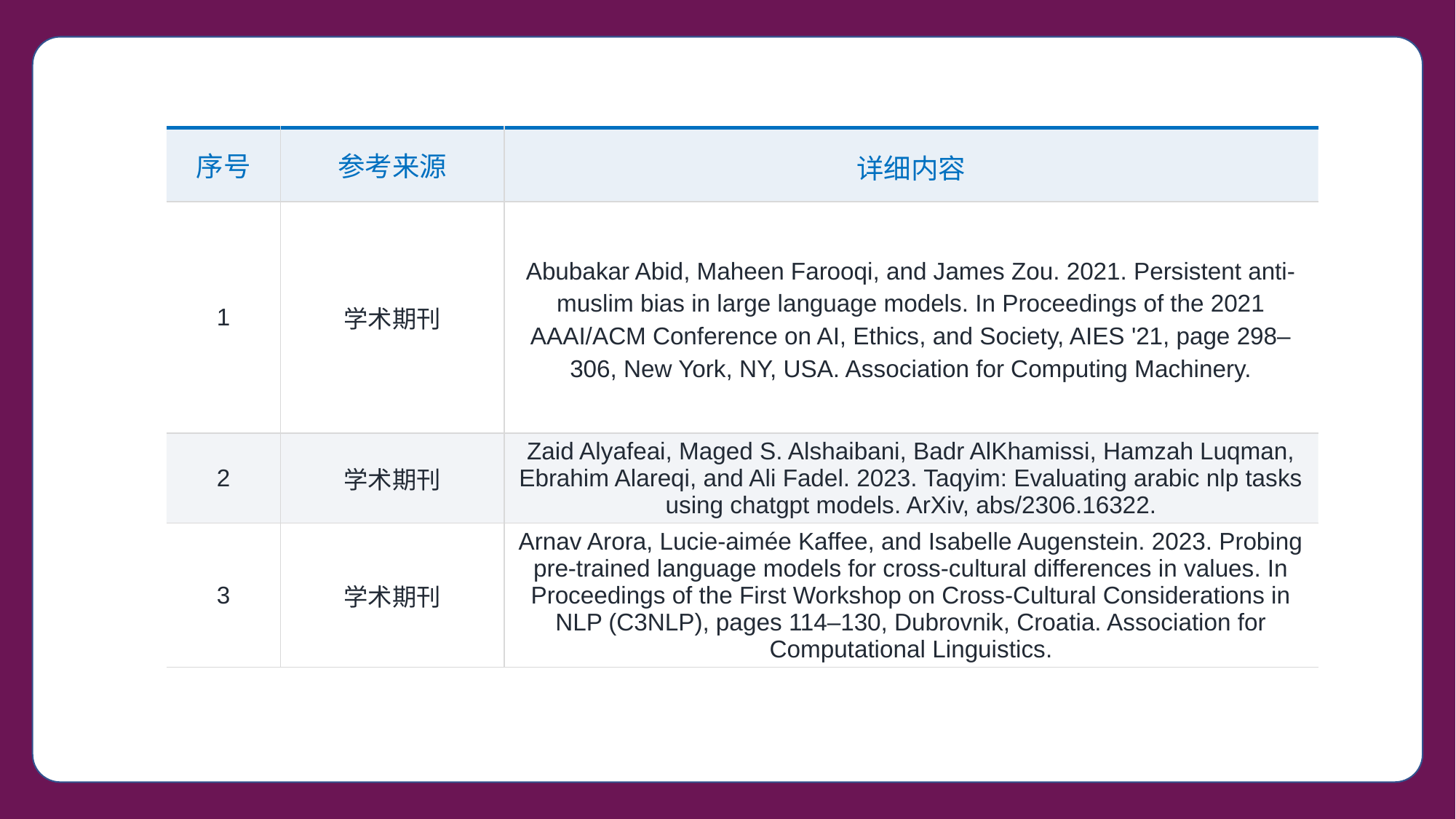

| 序号 | 参考来源 | 详细内容 |
| --- | --- | --- |
| 1 | 学术期刊 | Abubakar Abid, Maheen Farooqi, and James Zou. 2021. Persistent anti-muslim bias in large language models. In Proceedings of the 2021 AAAI/ACM Conference on AI, Ethics, and Society, AIES '21, page 298–306, New York, NY, USA. Association for Computing Machinery. |
| 2 | 学术期刊 | Zaid Alyafeai, Maged S. Alshaibani, Badr AlKhamissi, Hamzah Luqman, Ebrahim Alareqi, and Ali Fadel. 2023. Taqyim: Evaluating arabic nlp tasks using chatgpt models. ArXiv, abs/2306.16322. |
| 3 | 学术期刊 | Arnav Arora, Lucie-aimée Kaffee, and Isabelle Augenstein. 2023. Probing pre-trained language models for cross-cultural differences in values. In Proceedings of the First Workshop on Cross-Cultural Considerations in NLP (C3NLP), pages 114–130, Dubrovnik, Croatia. Association for Computational Linguistics. |